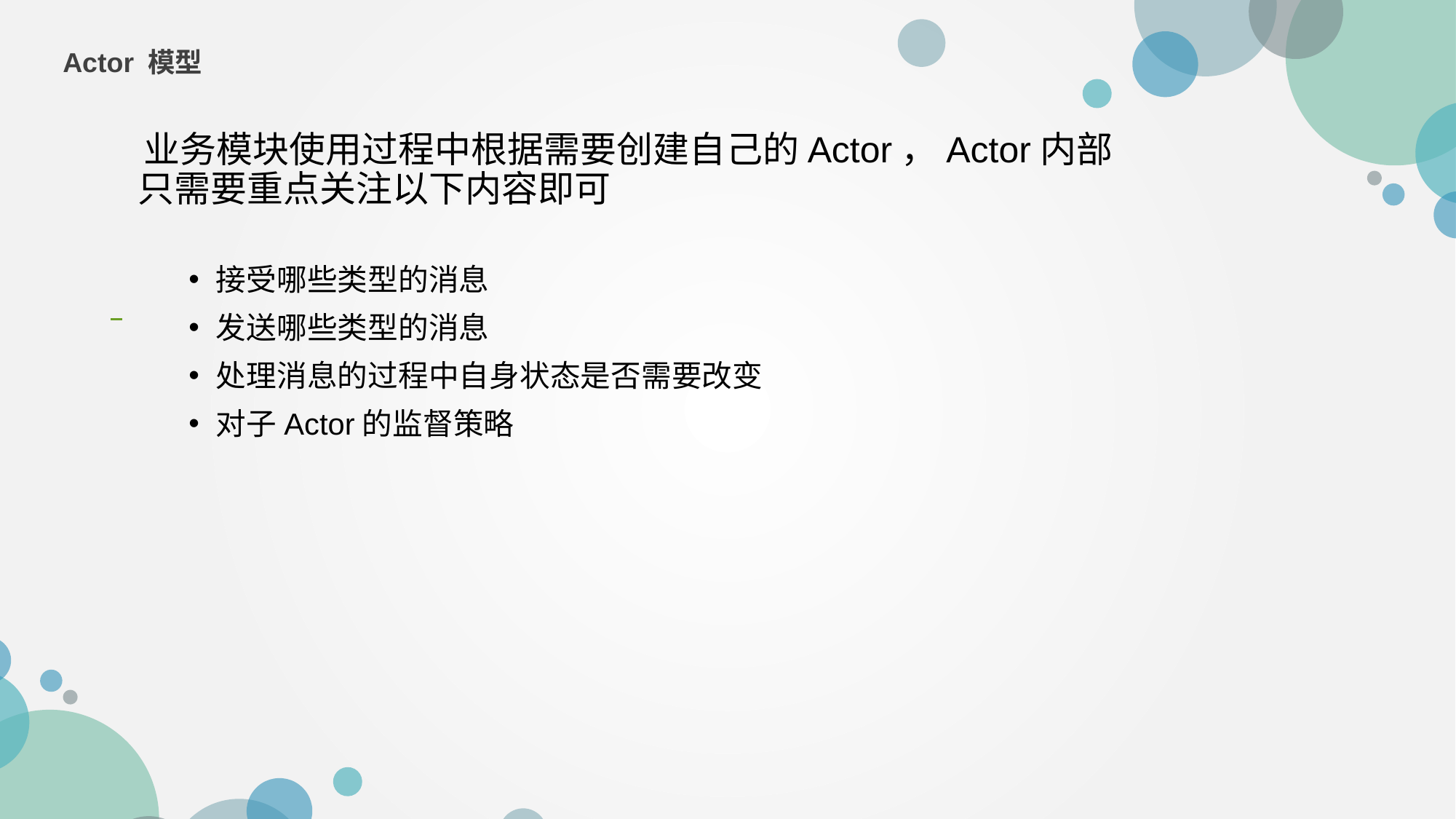

Actor 模型
   业务模块使用过程中根据需要创建自己的Actor，Actor内部只需要重点关注以下内容即可

接受哪些类型的消息
发送哪些类型的消息
处理消息的过程中自身状态是否需要改变
对子Actor的监督策略